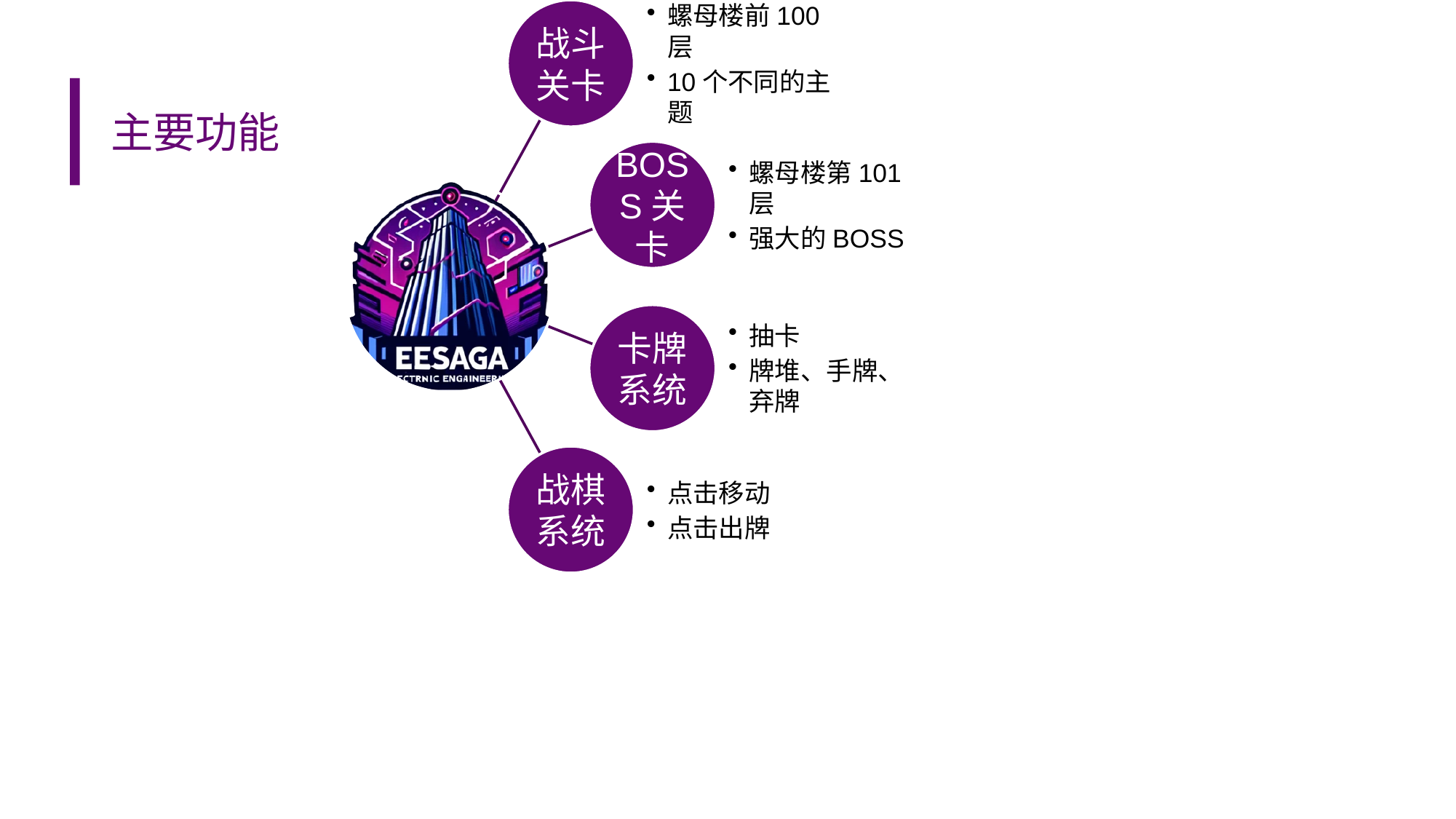

# 主要功能
战斗关卡
螺母楼前100层
10个不同的主题
BOSS关卡
螺母楼第101层
强大的BOSS
卡牌系统
抽卡
牌堆、手牌、弃牌
战棋系统
点击移动
点击出牌